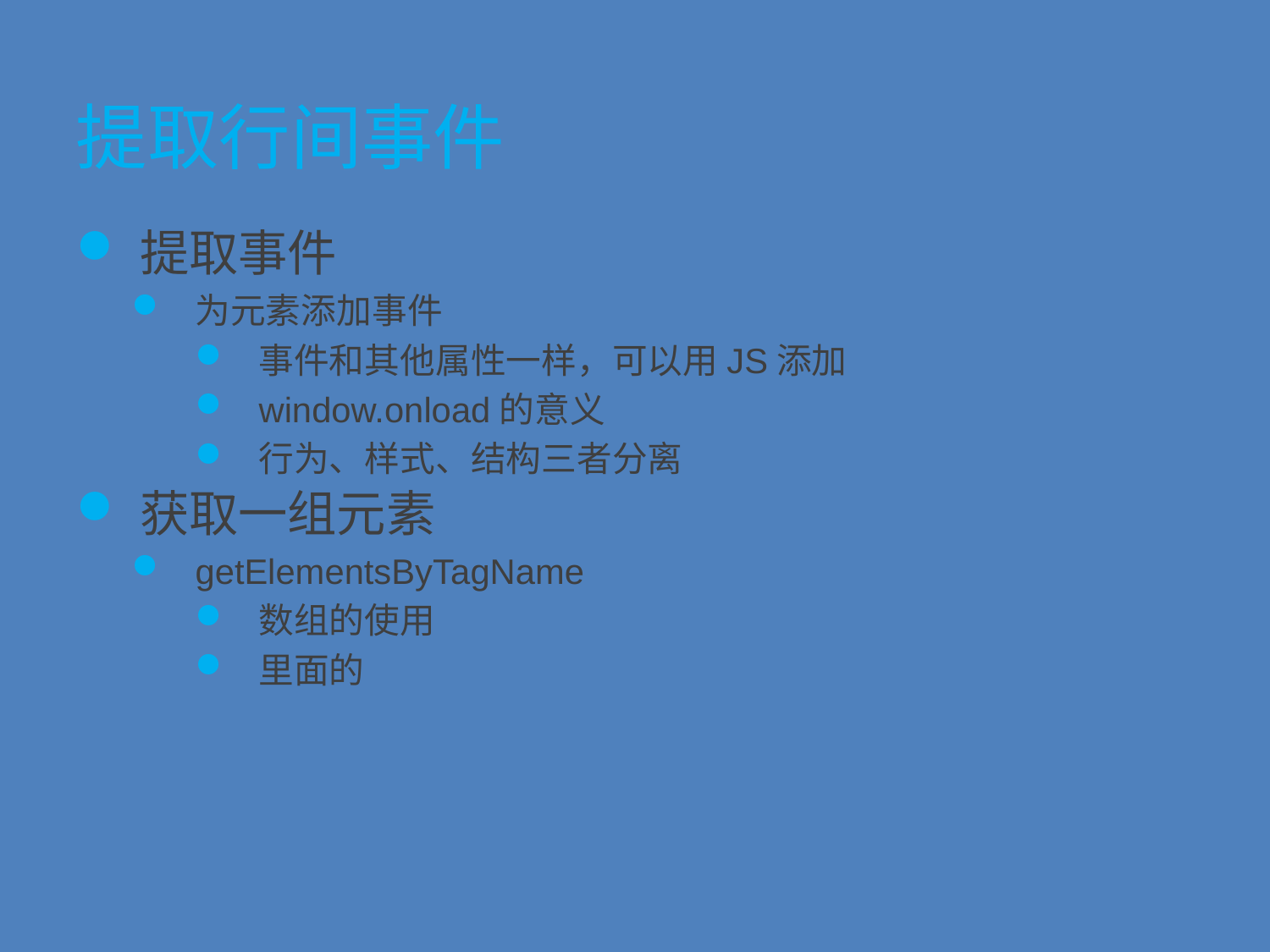

# 提取行间事件
提取事件
为元素添加事件
事件和其他属性一样，可以用JS添加
window.onload的意义
行为、样式、结构三者分离
获取一组元素
getElementsByTagName
数组的使用
里面的